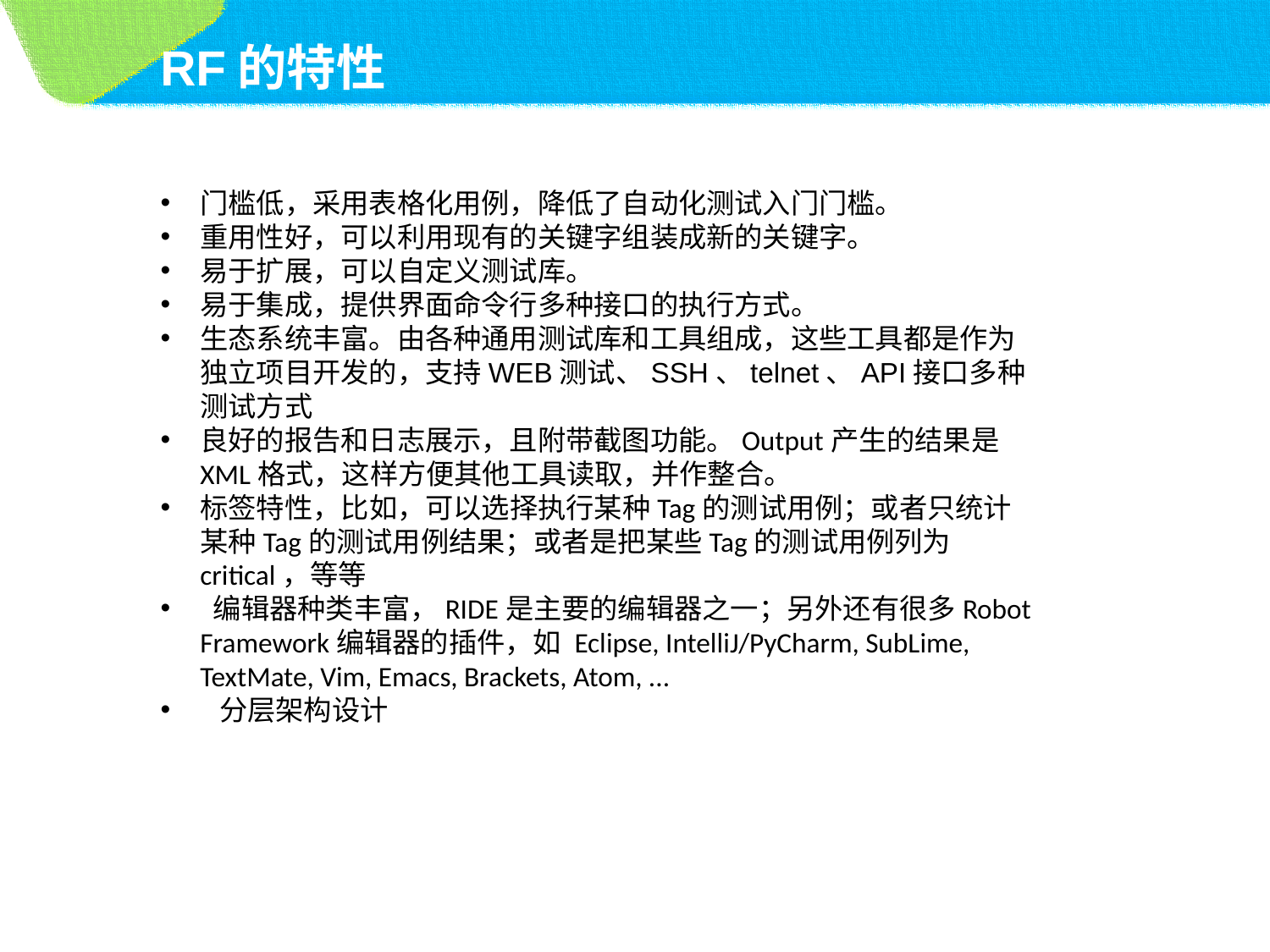

RF的特性
门槛低，采用表格化用例，降低了自动化测试入门门槛。
重用性好，可以利用现有的关键字组装成新的关键字。
易于扩展，可以自定义测试库。
易于集成，提供界面命令行多种接口的执行方式。
生态系统丰富。由各种通用测试库和工具组成，这些工具都是作为独立项目开发的，支持WEB测试、SSH、telnet、API接口多种测试方式
良好的报告和日志展示，且附带截图功能。Output产生的结果是XML格式，这样方便其他工具读取，并作整合。
标签特性，比如，可以选择执行某种Tag的测试用例；或者只统计某种Tag的测试用例结果；或者是把某些Tag的测试用例列为critical，等等
 编辑器种类丰富，RIDE是主要的编辑器之一；另外还有很多Robot Framework编辑器的插件，如 Eclipse, IntelliJ/PyCharm, SubLime, TextMate, Vim, Emacs, Brackets, Atom, ...
  分层架构设计